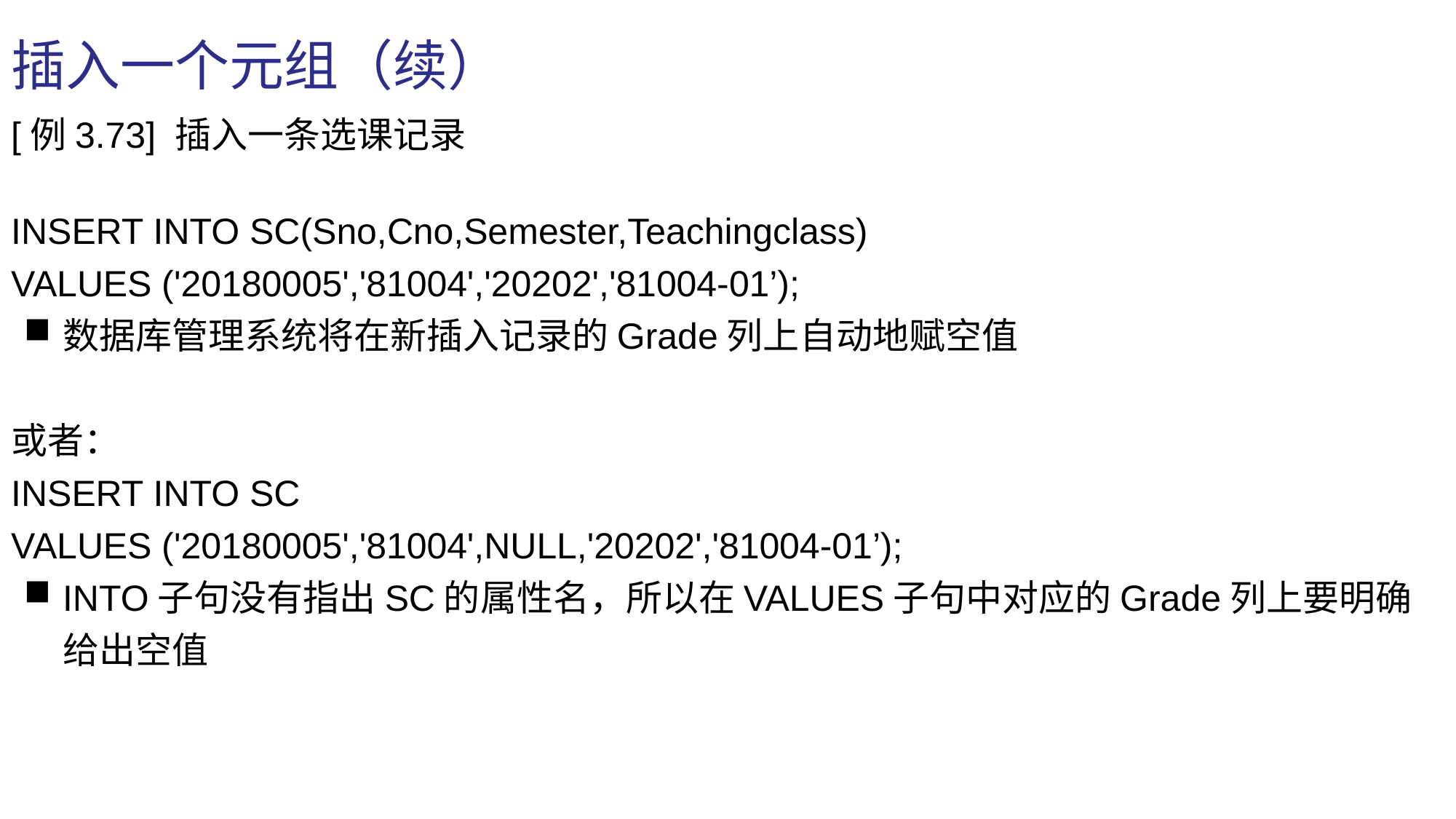

插入一个元组（续）
[例3.73] 插入一条选课记录

INSERT INTO SC(Sno,Cno,Semester,Teachingclass)
VALUES ('20180005','81004','20202','81004-01’);
数据库管理系统将在新插入记录的Grade列上自动地赋空值

或者：
INSERT INTO SC
VALUES ('20180005','81004',NULL,'20202','81004-01’);
INTO子句没有指出SC的属性名，所以在VALUES子句中对应的Grade列上要明确给出空值